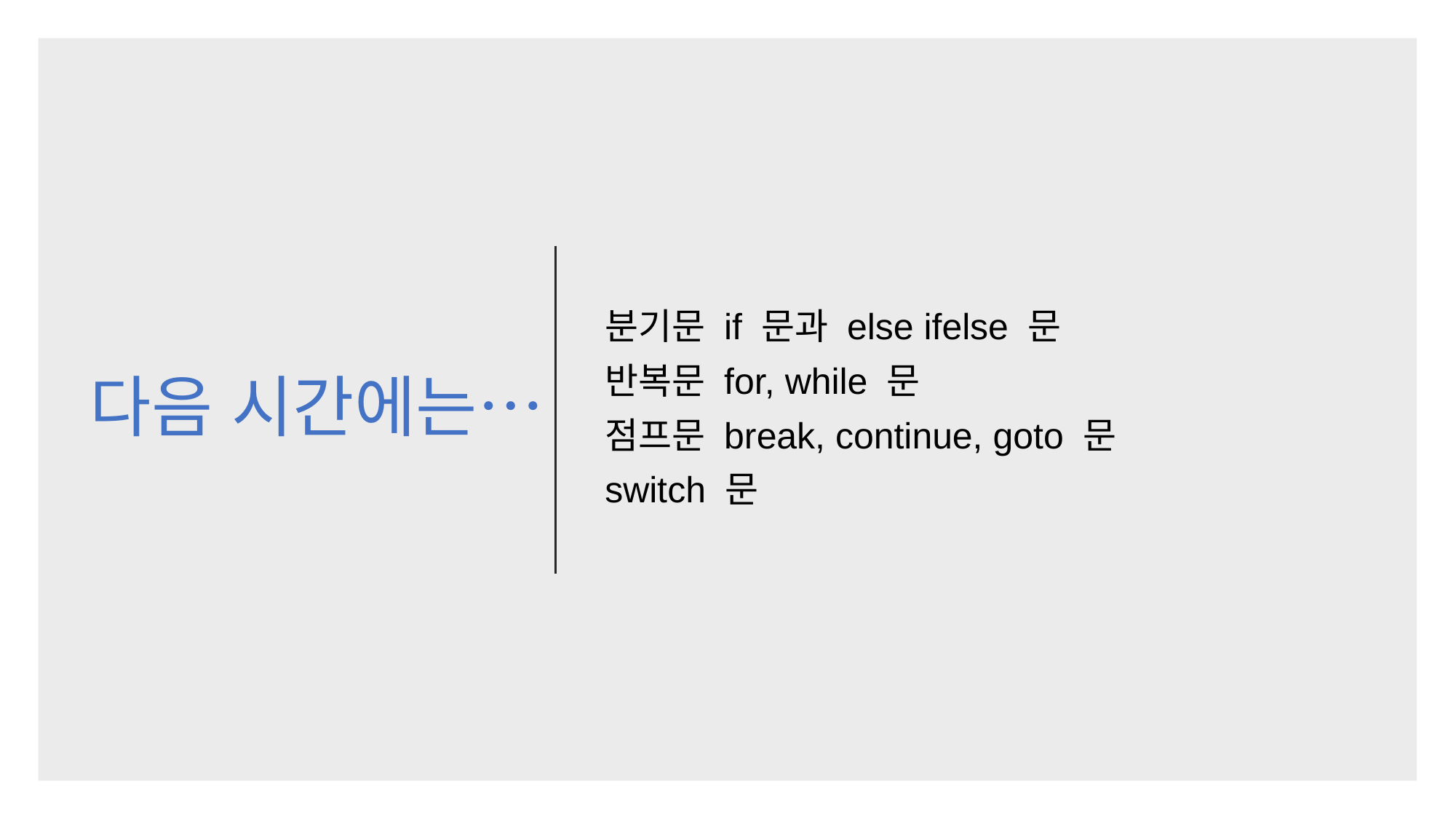

# 다음 시간에는…
분기문 if 문과 else ifelse 문
반복문 for, while 문
점프문 break, continue, goto 문
switch 문